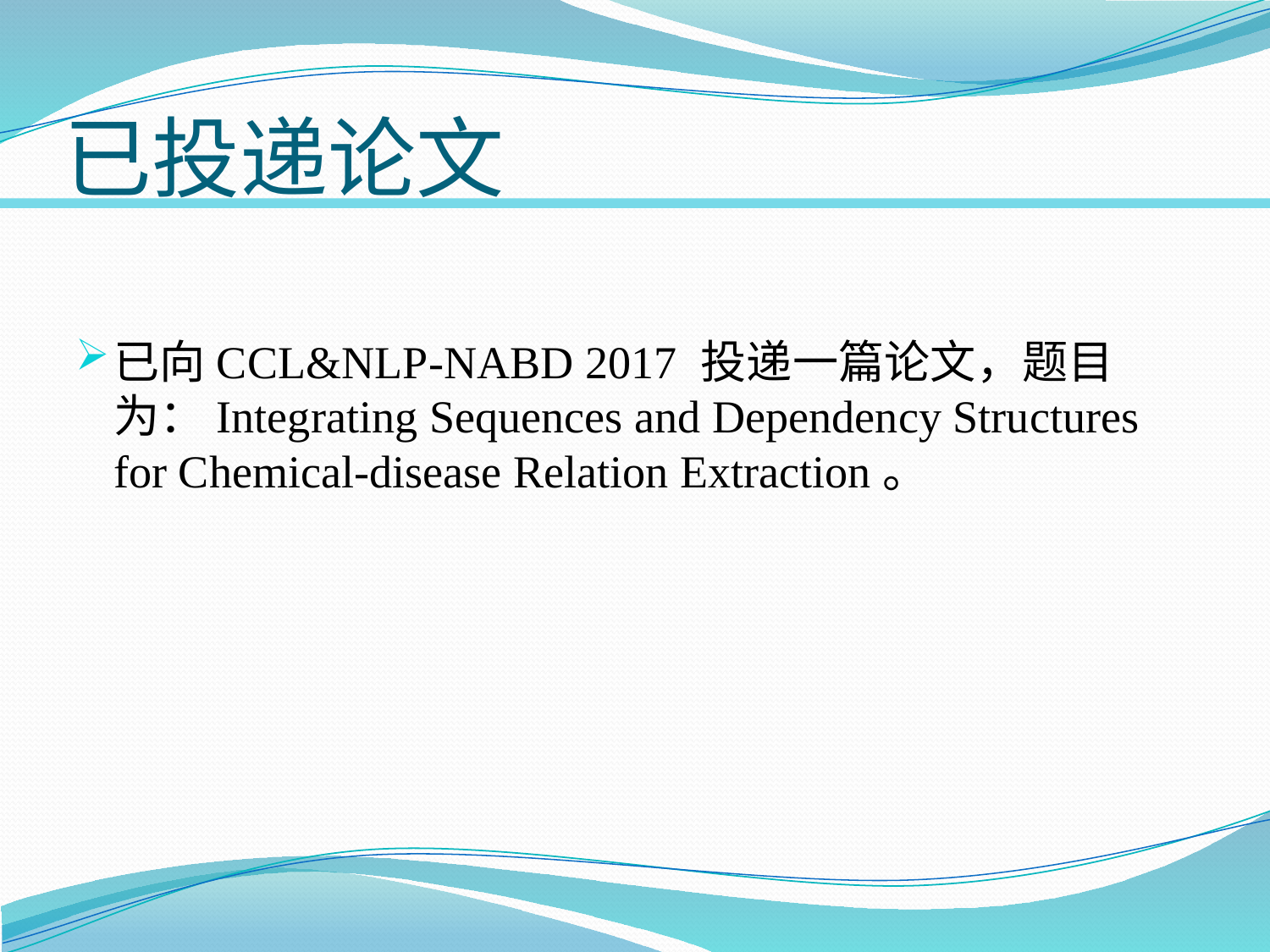

# 已投递论文
已向CCL&NLP-NABD 2017 投递一篇论文，题目为：Integrating Sequences and Dependency Structures for Chemical-disease Relation Extraction。